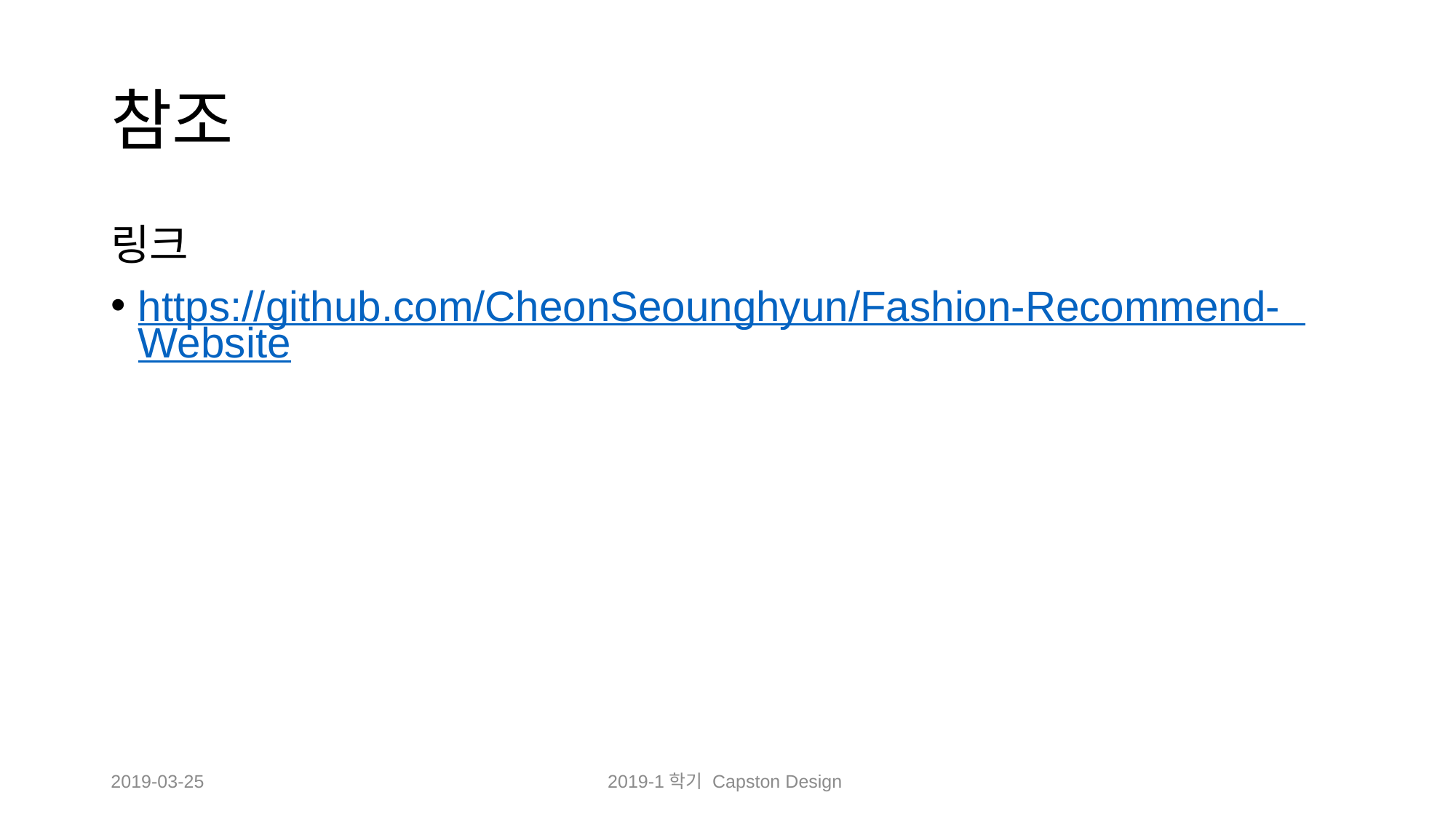

# 참조
링크
https://github.com/CheonSeounghyun/Fashion-Recommend-  Website

2019-03-25
2019-1학기 Capston Design